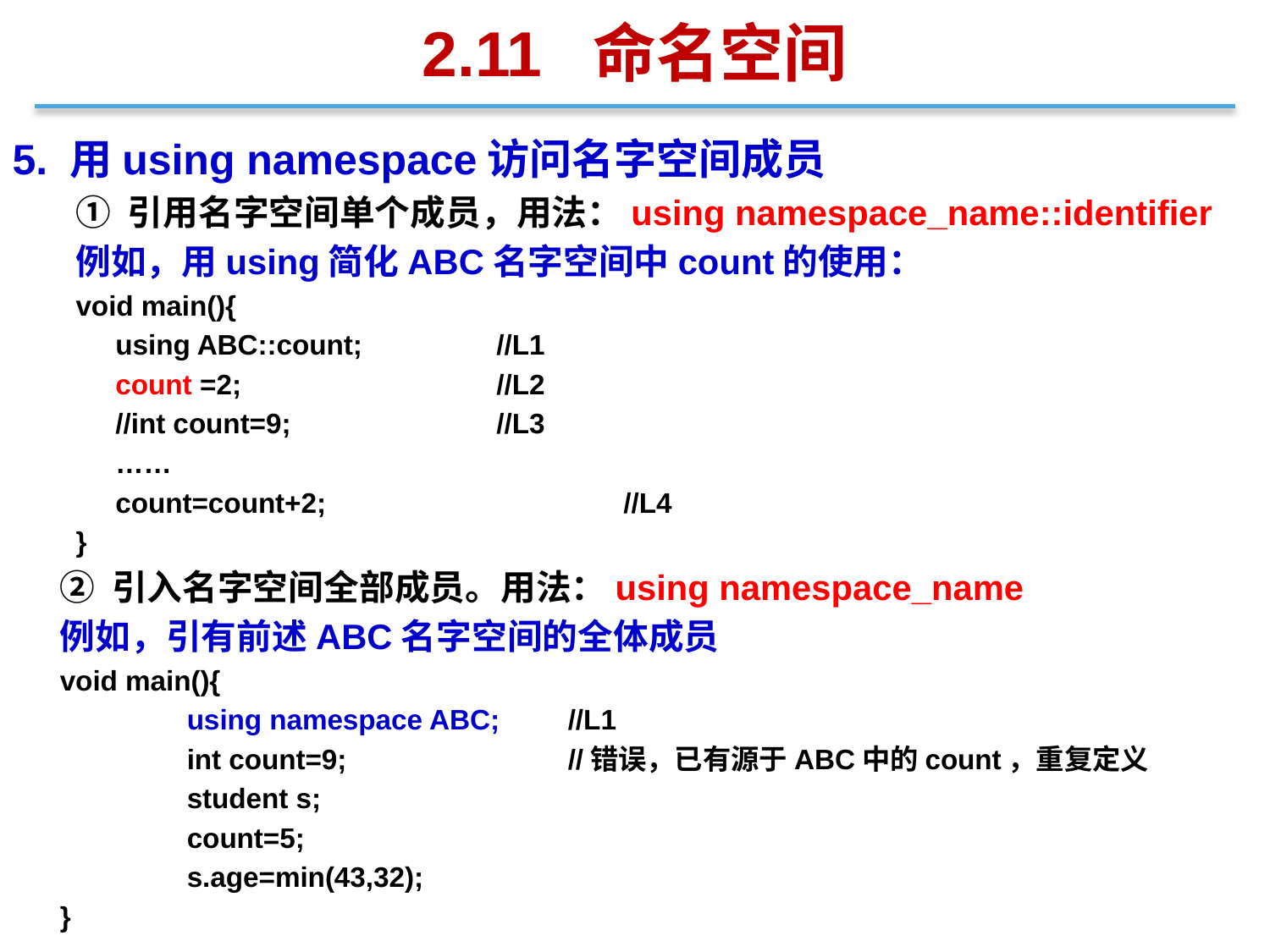

2.11  命名空间
5. 用using namespace访问名字空间成员
① 引用名字空间单个成员，用法：using namespace_name::identifier
例如，用using简化ABC名字空间中count的使用：
void main(){
	using ABC::count;    	//L1
	count =2;           		//L2
	//int count=9;        		//L3
	……
	count=count+2;       		//L4
}
	② 引入名字空间全部成员。用法：using namespace_name
	例如，引有前述ABC名字空间的全体成员
	void main(){
		using namespace ABC;    	//L1
		int count=9;           		//错误，已有源于ABC中的count，重复定义
		student s;
		count=5;
		s.age=min(43,32);
	}